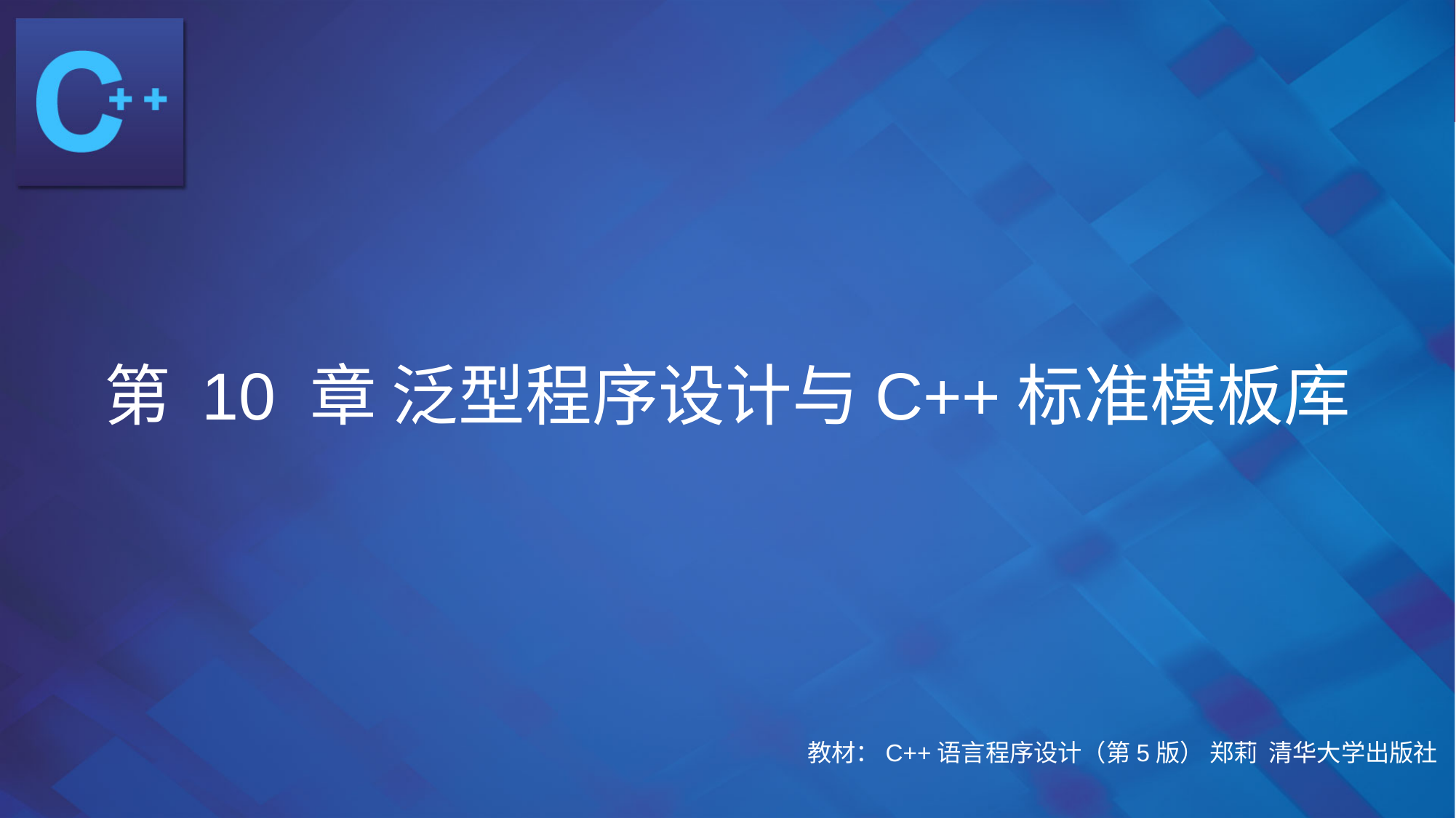

# 第 10 章 泛型程序设计与C++标准模板库

教材：C++语言程序设计（第5版） 郑莉  清华大学出版社